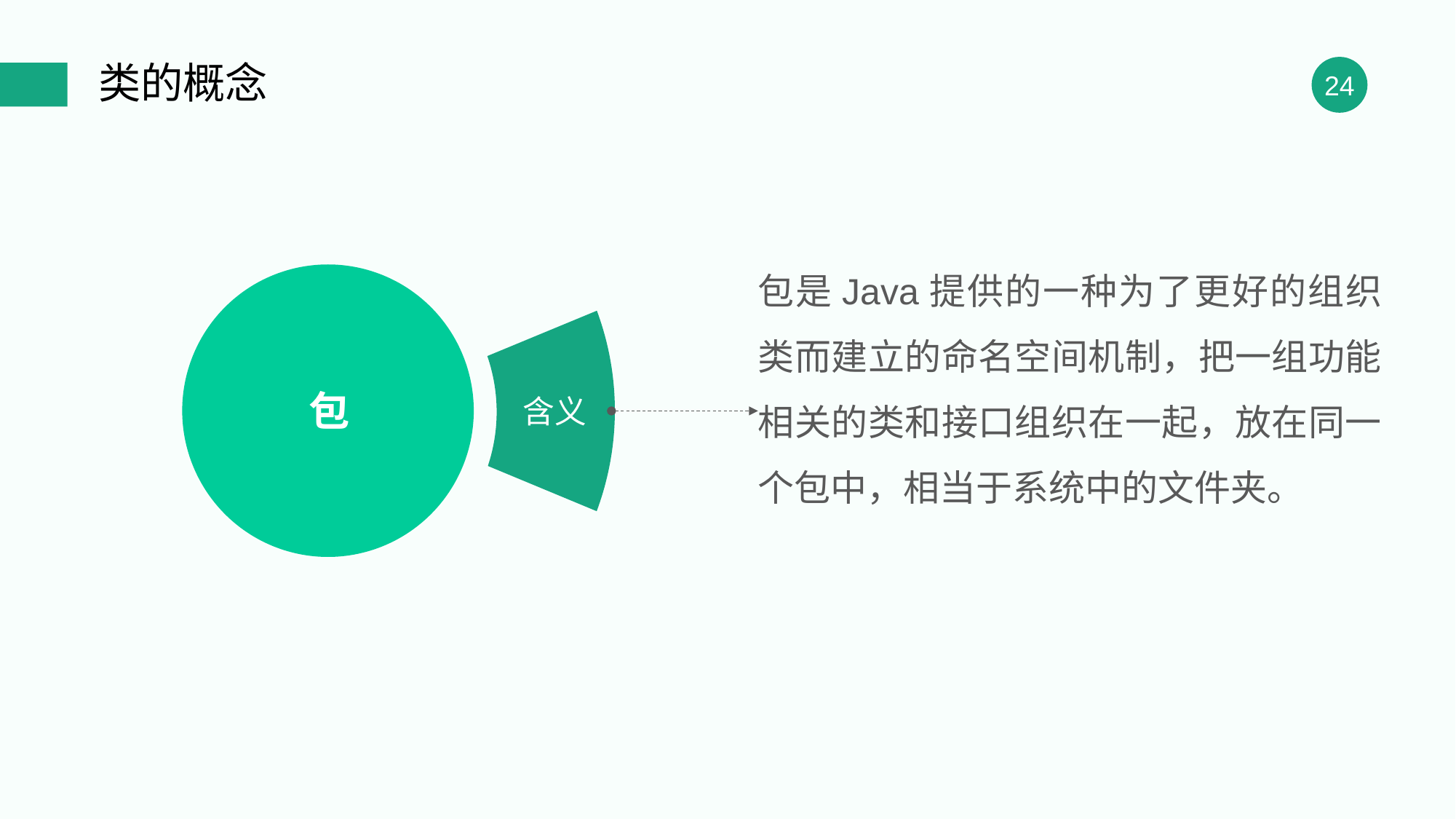

类的概念
包是Java提供的一种为了更好的组织类而建立的命名空间机制，把一组功能相关的类和接口组织在一起，放在同一个包中，相当于系统中的文件夹。

包
含义